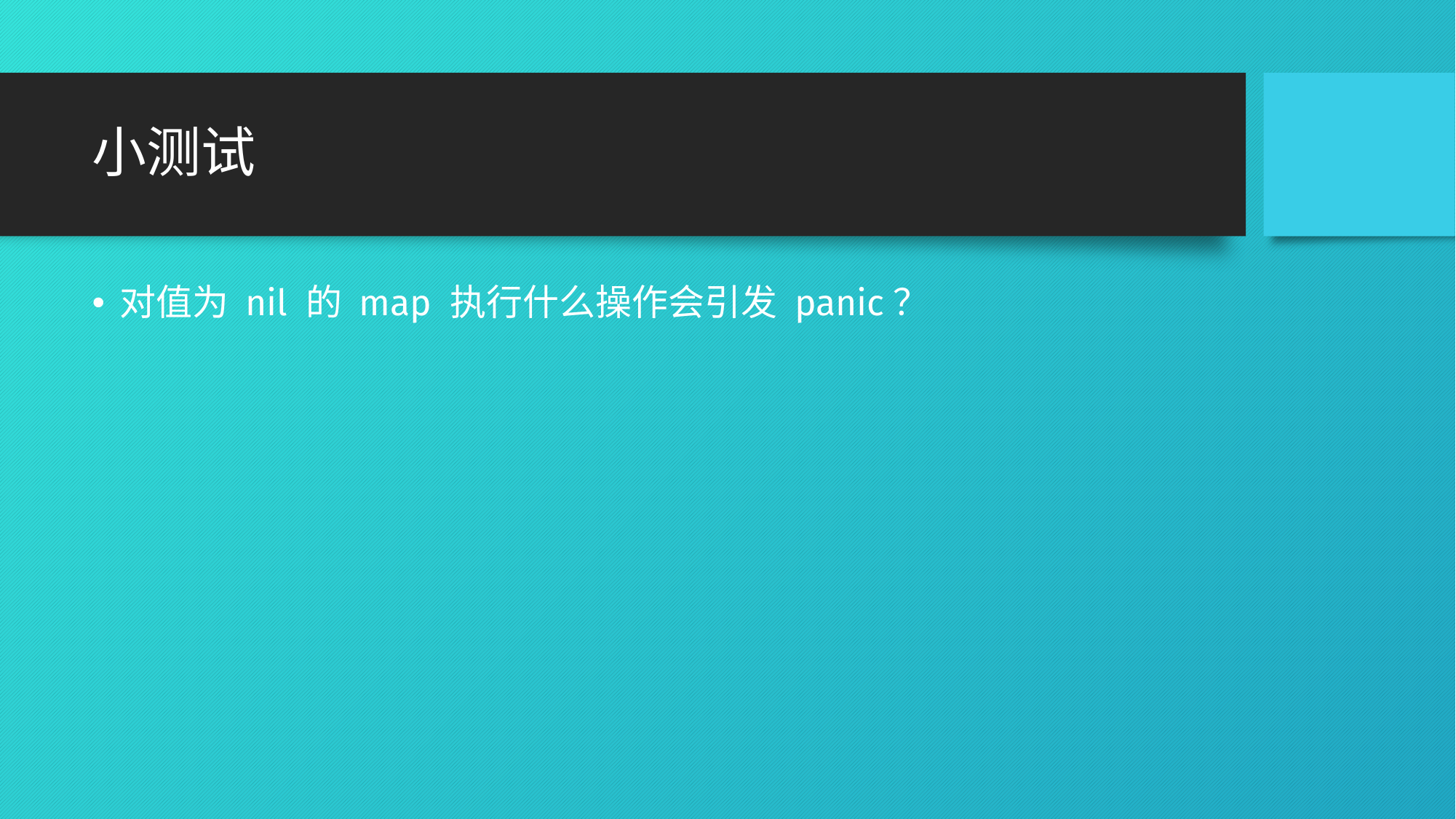

# 小测试
对值为 nil 的 map 执行什么操作会引发 panic？